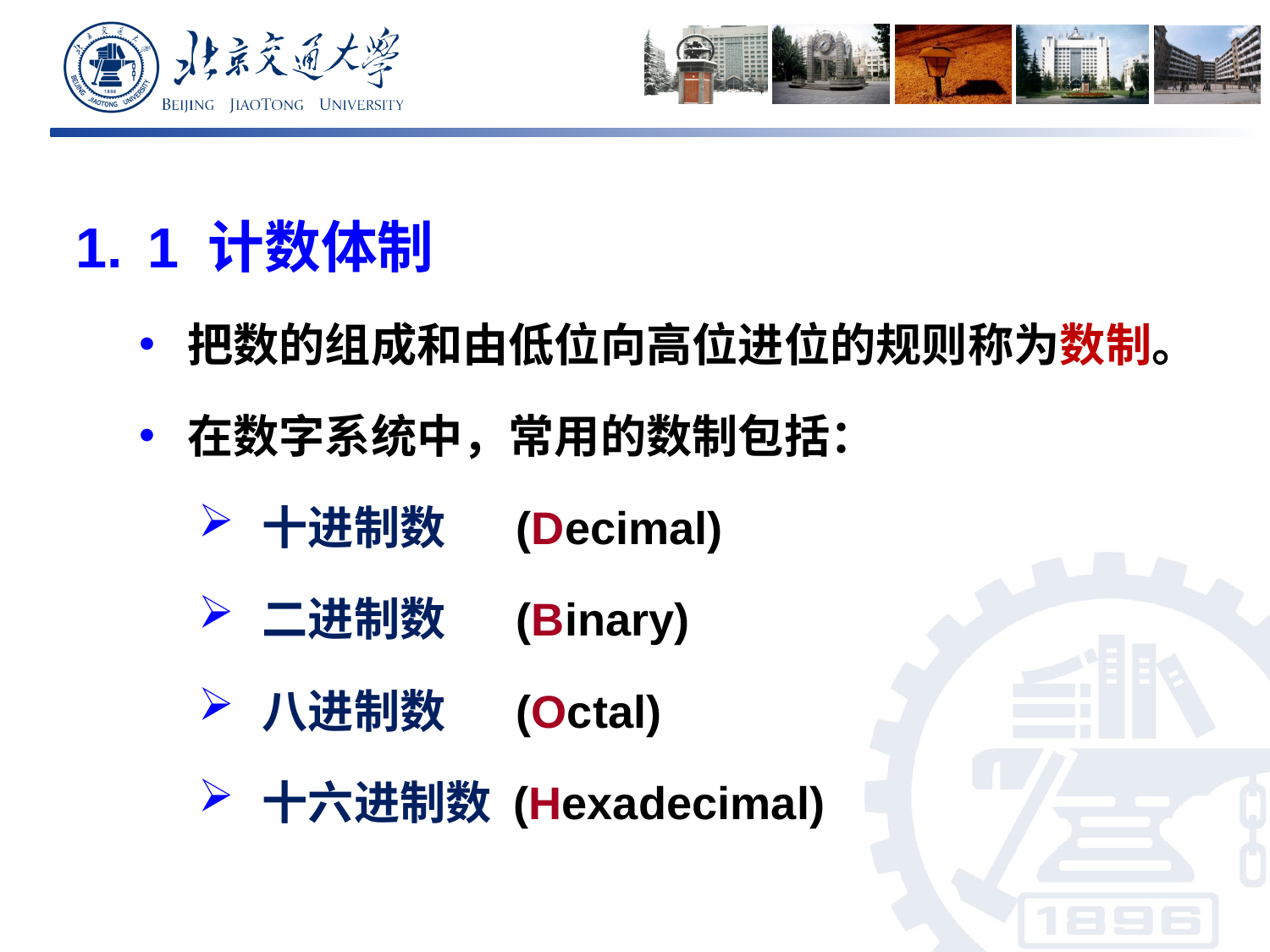

1 计数体制
  把数的组成和由低位向高位进位的规则称为数制。
  在数字系统中，常用的数制包括：
十进制数	(Decimal)
二进制数	(Binary)
八进制数	(Octal)
十六进制数 (Hexadecimal)